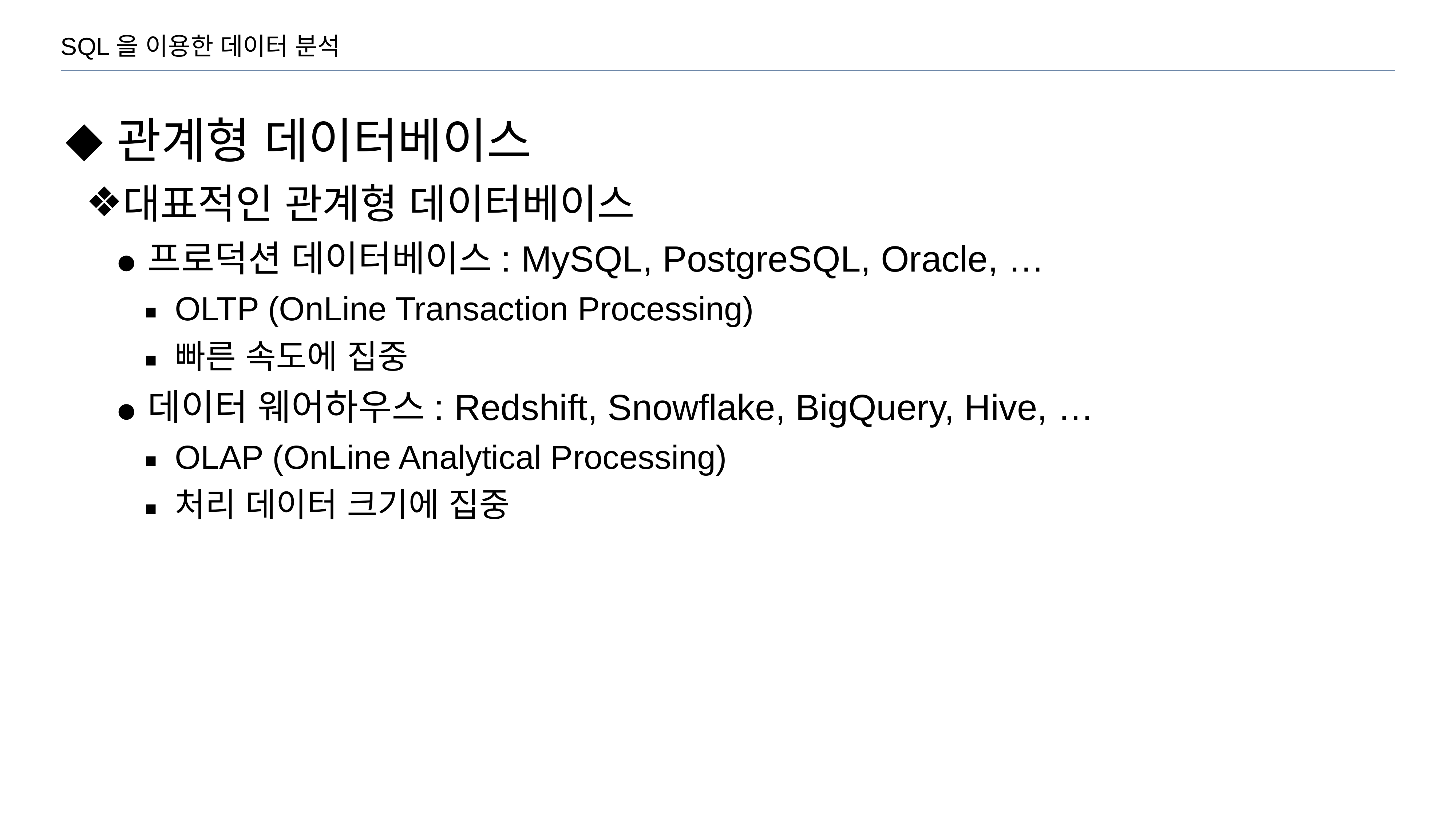

SQL을 이용한 데이터 분석
관계형 데이터베이스
대표적인 관계형 데이터베이스
프로덕션 데이터베이스: MySQL, PostgreSQL, Oracle, …
OLTP (OnLine Transaction Processing)
빠른 속도에 집중
데이터 웨어하우스: Redshift, Snowflake, BigQuery, Hive, …
OLAP (OnLine Analytical Processing)
처리 데이터 크기에 집중